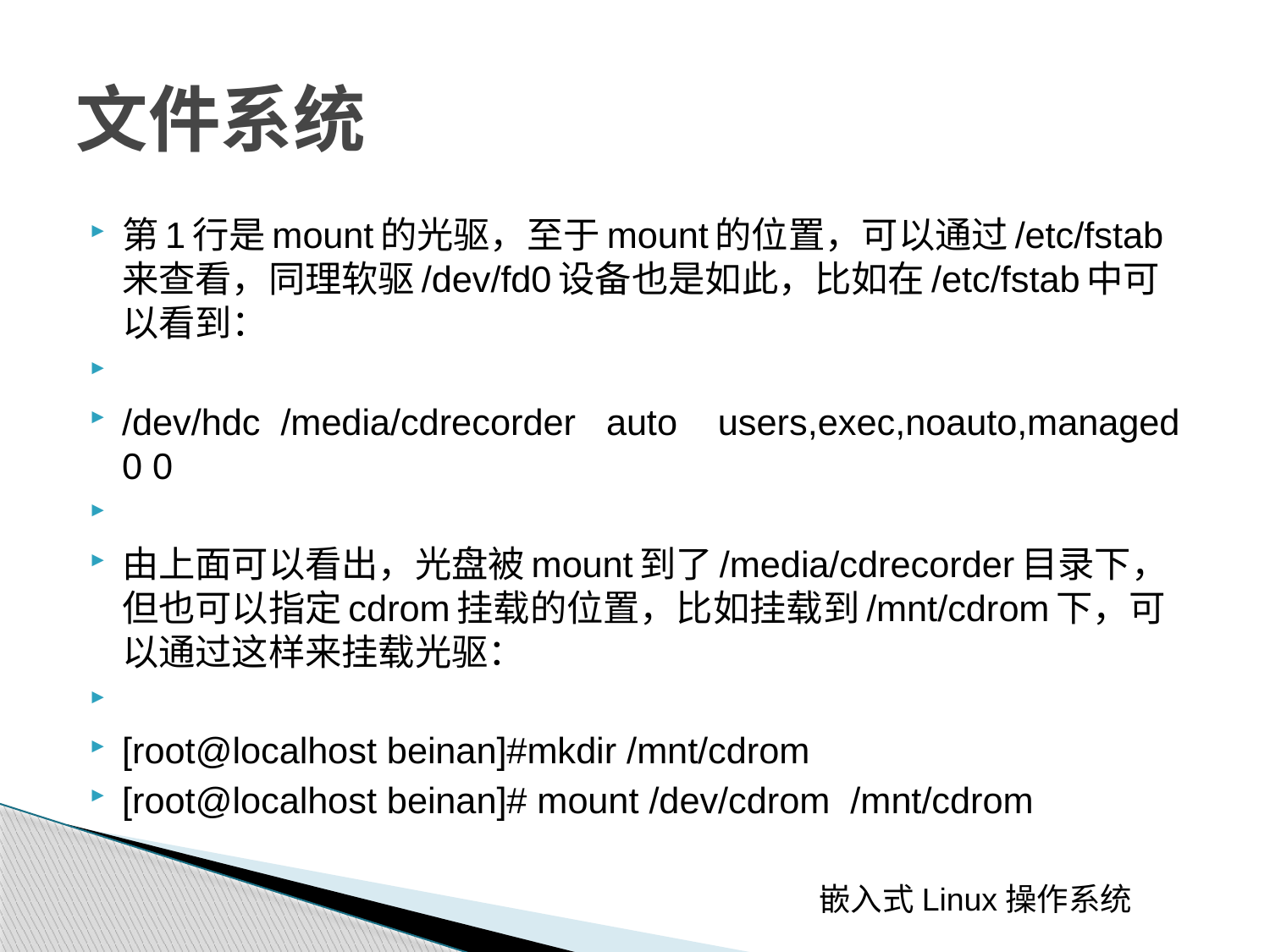

# 文件系统
第1行是mount的光驱，至于mount的位置，可以通过/etc/fstab来查看，同理软驱/dev/fd0设备也是如此，比如在/etc/fstab中可以看到：

/dev/hdc  /media/cdrecorder   auto    users,exec,noauto,managed 0 0

由上面可以看出，光盘被mount到了/media/cdrecorder目录下，但也可以指定cdrom挂载的位置，比如挂载到/mnt/cdrom下，可以通过这样来挂载光驱：

[root@localhost beinan]#mkdir /mnt/cdrom
[root@localhost beinan]# mount /dev/cdrom  /mnt/cdrom

         嵌入式Linux操作系统